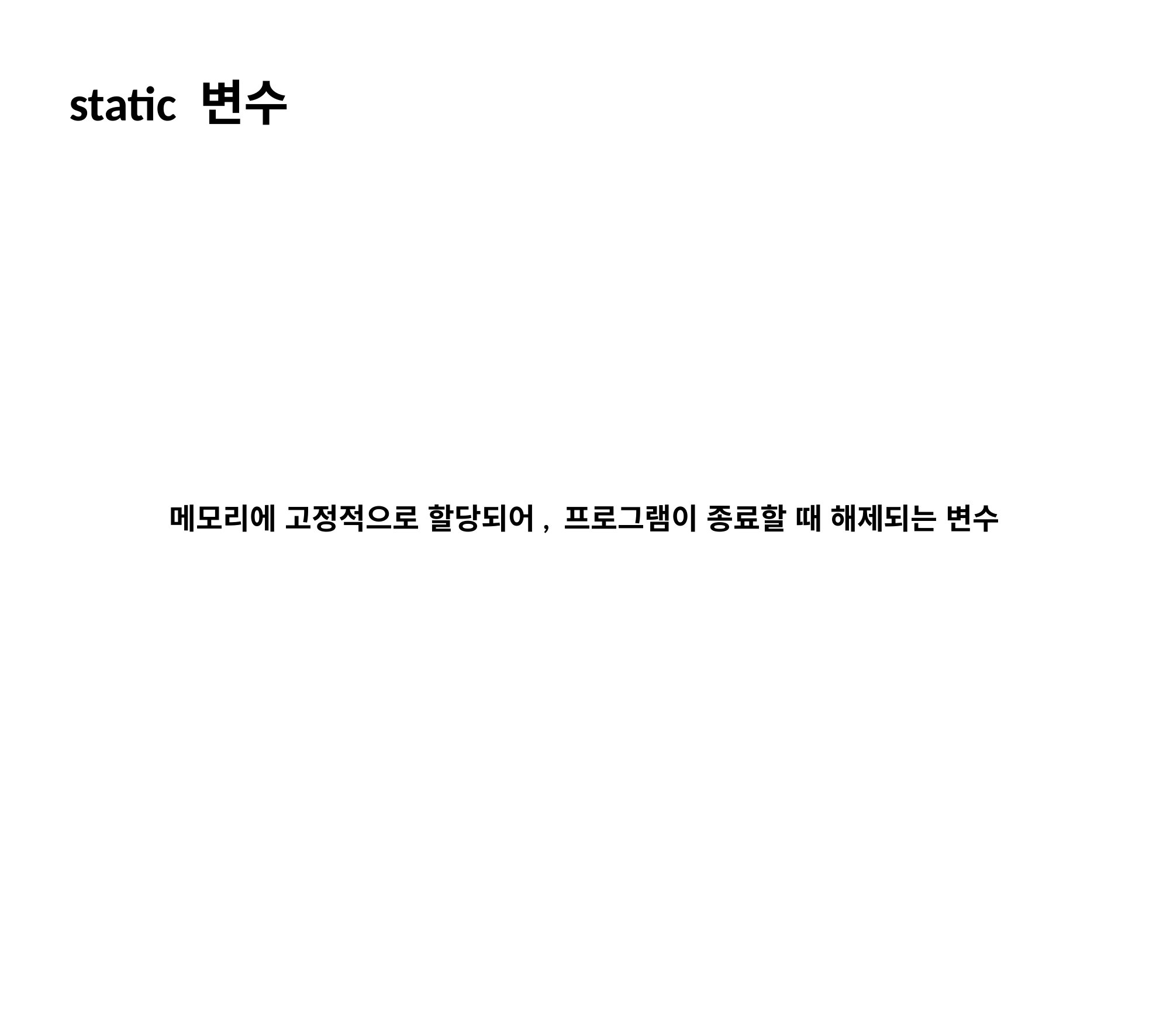

static 변수
메모리에 고정적으로 할당되어, 프로그램이 종료할 때 해제되는 변수